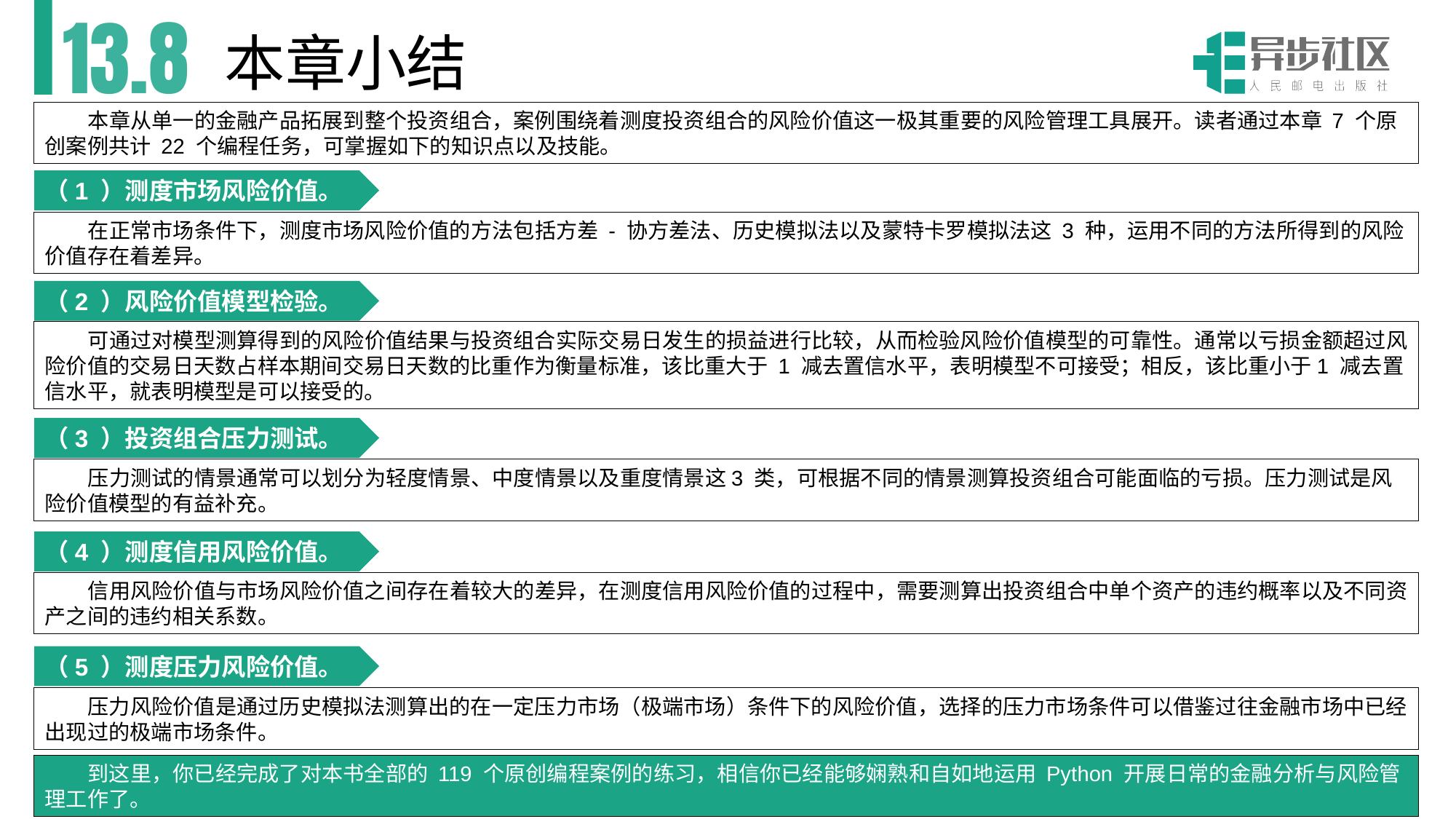

13.8
本章小结
本章从单一的金融产品拓展到整个投资组合，案例围绕着测度投资组合的风险价值这一极其重要的风险管理工具展开。读者通过本章 7 个原创案例共计 22 个编程任务，可掌握如下的知识点以及技能。
（1 ）测度市场风险价值。
在正常市场条件下，测度市场风险价值的方法包括方差 - 协方差法、历史模拟法以及蒙特卡罗模拟法这 3 种，运用不同的方法所得到的风险价值存在着差异。
（2 ）风险价值模型检验。
可通过对模型测算得到的风险价值结果与投资组合实际交易日发生的损益进行比较，从而检验风险价值模型的可靠性。通常以亏损金额超过风险价值的交易日天数占样本期间交易日天数的比重作为衡量标准，该比重大于 1 减去置信水平，表明模型不可接受；相反，该比重小于1 减去置信水平，就表明模型是可以接受的。
（3 ）投资组合压力测试。
压力测试的情景通常可以划分为轻度情景、中度情景以及重度情景这3 类，可根据不同的情景测算投资组合可能面临的亏损。压力测试是风险价值模型的有益补充。
（4 ）测度信用风险价值。
信用风险价值与市场风险价值之间存在着较大的差异，在测度信用风险价值的过程中，需要测算出投资组合中单个资产的违约概率以及不同资产之间的违约相关系数。
（5 ）测度压力风险价值。
压力风险价值是通过历史模拟法测算出的在一定压力市场（极端市场）条件下的风险价值，选择的压力市场条件可以借鉴过往金融市场中已经出现过的极端市场条件。
到这里，你已经完成了对本书全部的 119 个原创编程案例的练习，相信你已经能够娴熟和自如地运用 Python 开展日常的金融分析与风险管理工作了。